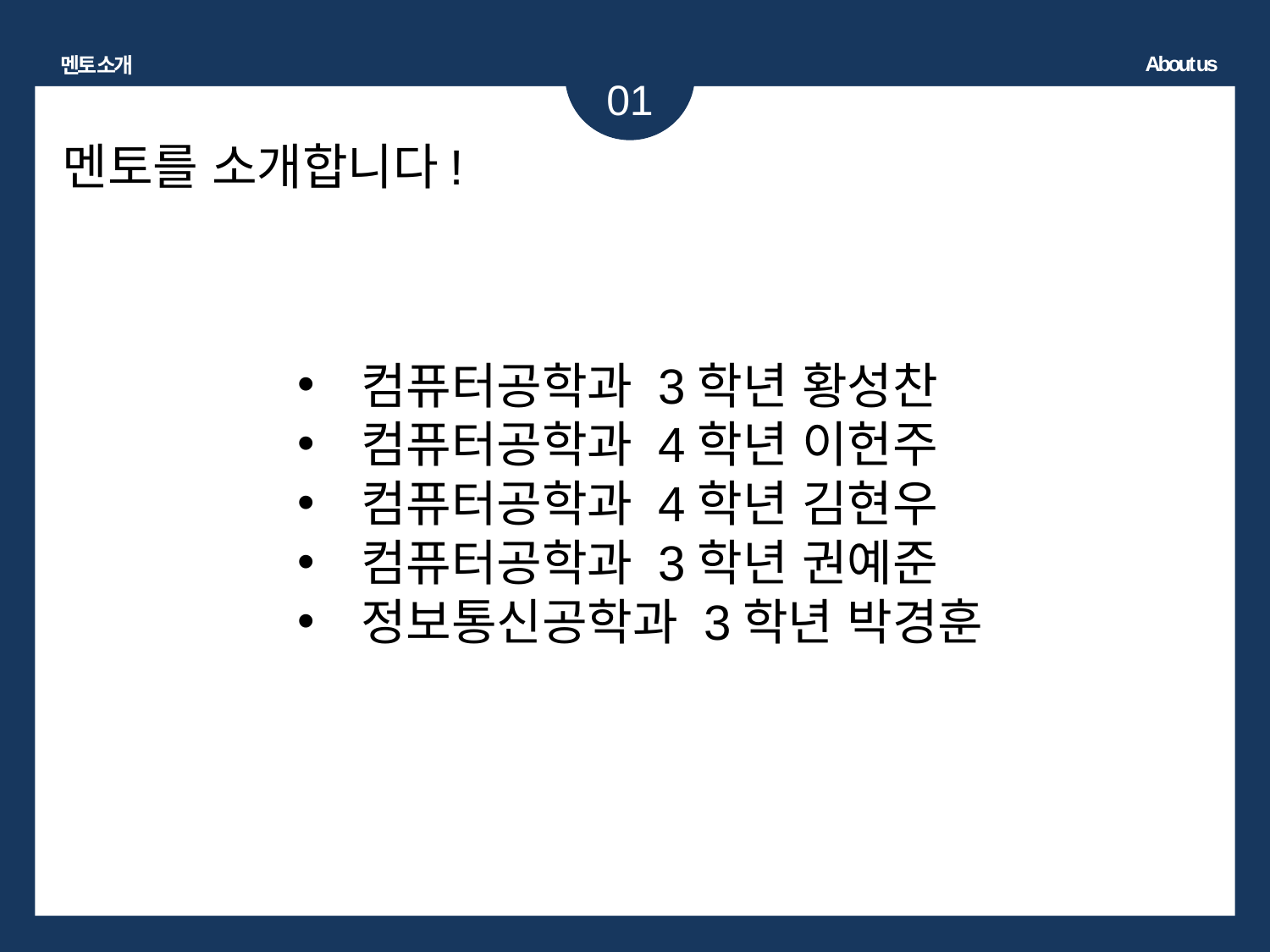

About us
멘토 소개
01

멘토를 소개합니다!

컴퓨터공학과 3학년 황성찬
컴퓨터공학과 4학년 이헌주
컴퓨터공학과 4학년 김현우
컴퓨터공학과 3학년 권예준
정보통신공학과 3학년 박경훈